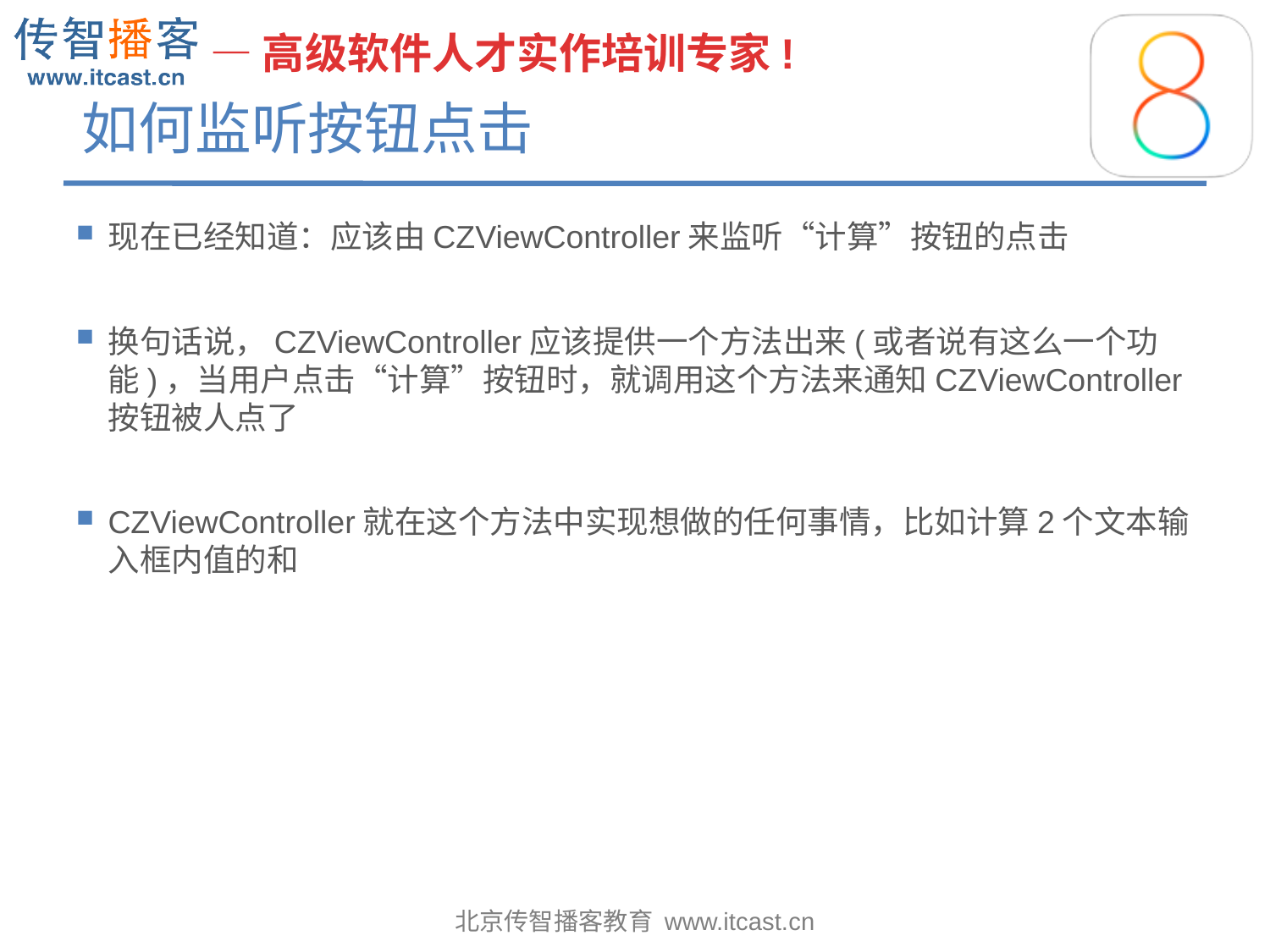

# 如何监听按钮点击
现在已经知道：应该由CZViewController来监听“计算”按钮的点击

换句话说，CZViewController应该提供一个方法出来(或者说有这么一个功能)，当用户点击“计算”按钮时，就调用这个方法来通知CZViewController按钮被人点了

CZViewController就在这个方法中实现想做的任何事情，比如计算2个文本输入框内值的和